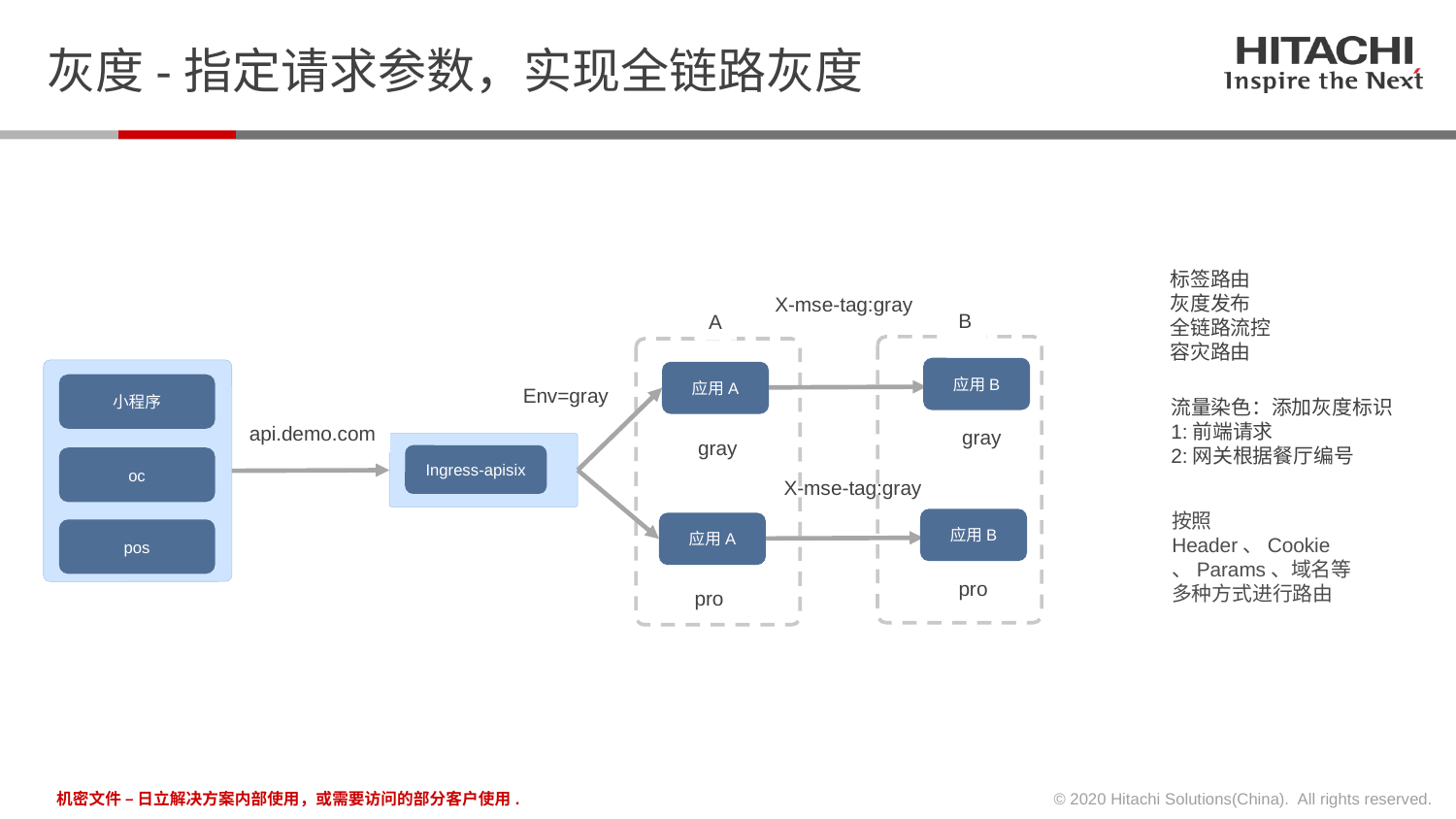

灰度-指定请求参数，实现全链路灰度
标签路由
灰度发布
全链路流控
容灾路由
X-mse-tag:gray
 B
A

应用B

应用A
小程序
Env=gray
流量染色：添加灰度标识
1:前端请求
2:网关根据餐厅编号

api.demo.com
gray
gray

Ingress-apisix
oc
X-mse-tag:gray
按照 Header、Cookie、Params、域名等多种方式进行路由
应用B
应用A
pos

pro
pro